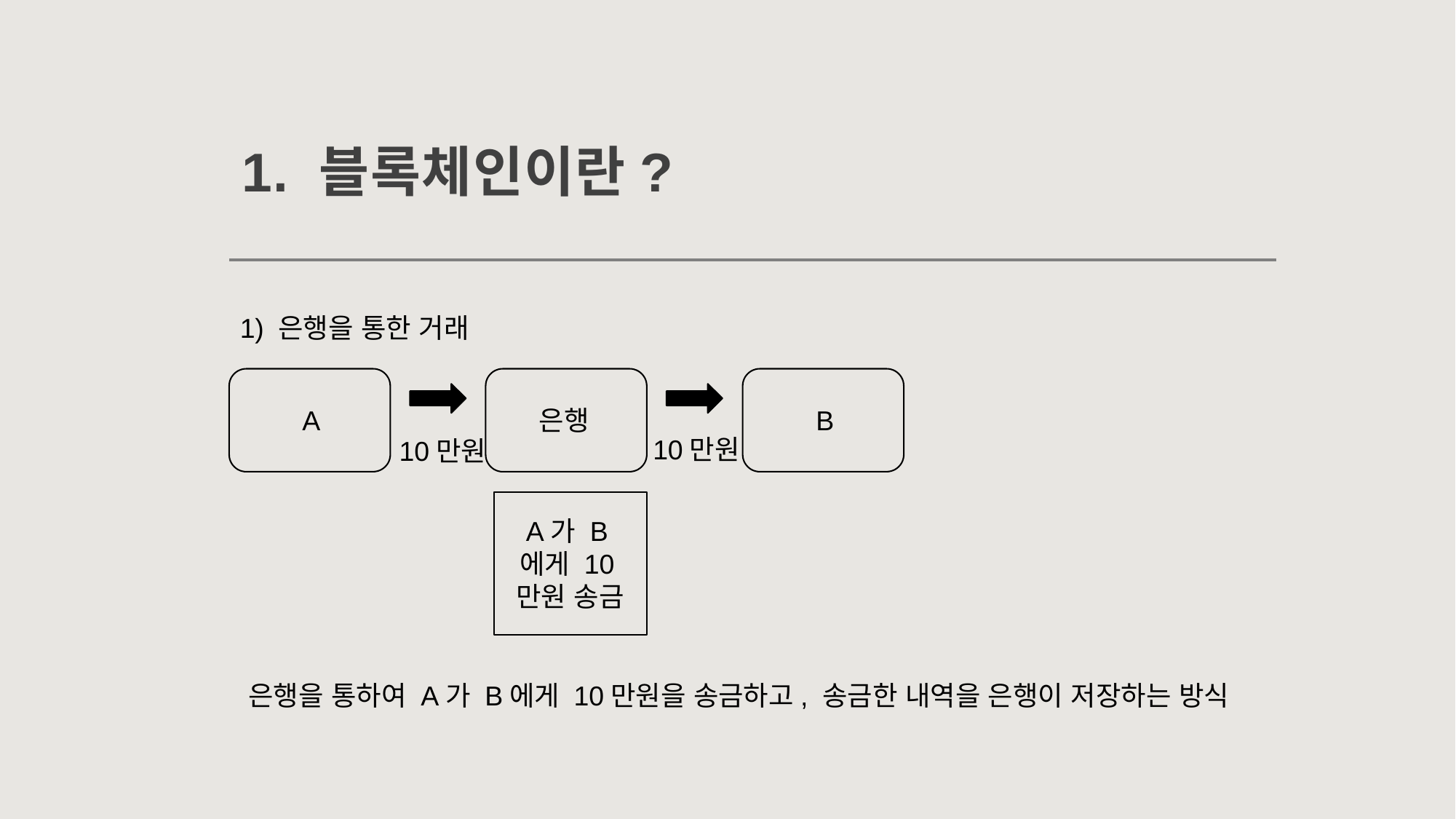

# 1. 블록체인이란?
1) 은행을 통한 거래

A
은행
B
10만원
10만원
A가 B에게 10만원 송금
은행을 통하여 A가 B에게 10만원을 송금하고, 송금한 내역을 은행이 저장하는 방식